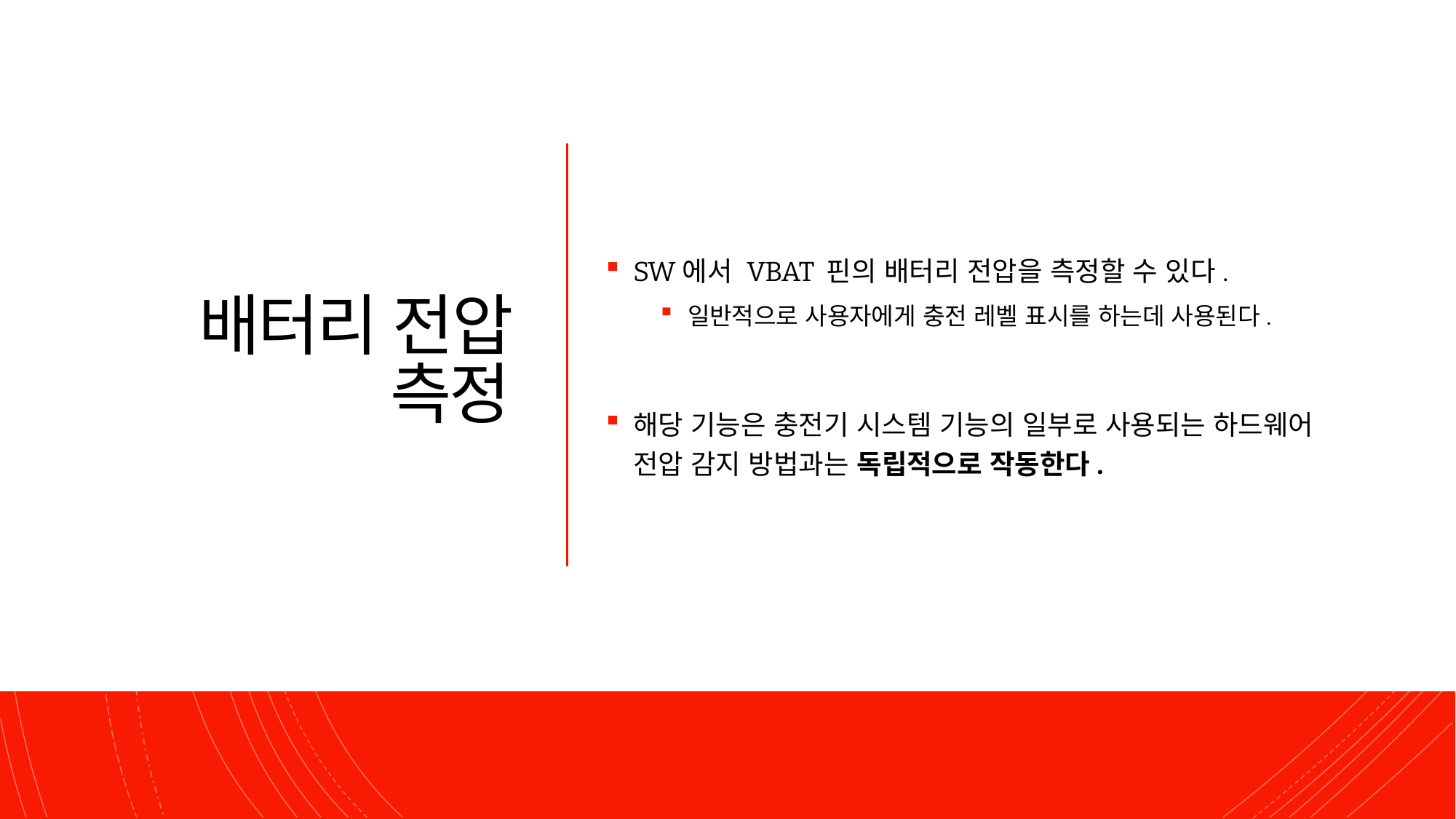

# 배터리 전압 측정
SW에서 VBAT 핀의 배터리 전압을 측정할 수 있다.
일반적으로 사용자에게 충전 레벨 표시를 하는데 사용된다.

해당 기능은 충전기 시스템 기능의 일부로 사용되는 하드웨어 전압 감지 방법과는 독립적으로 작동한다.